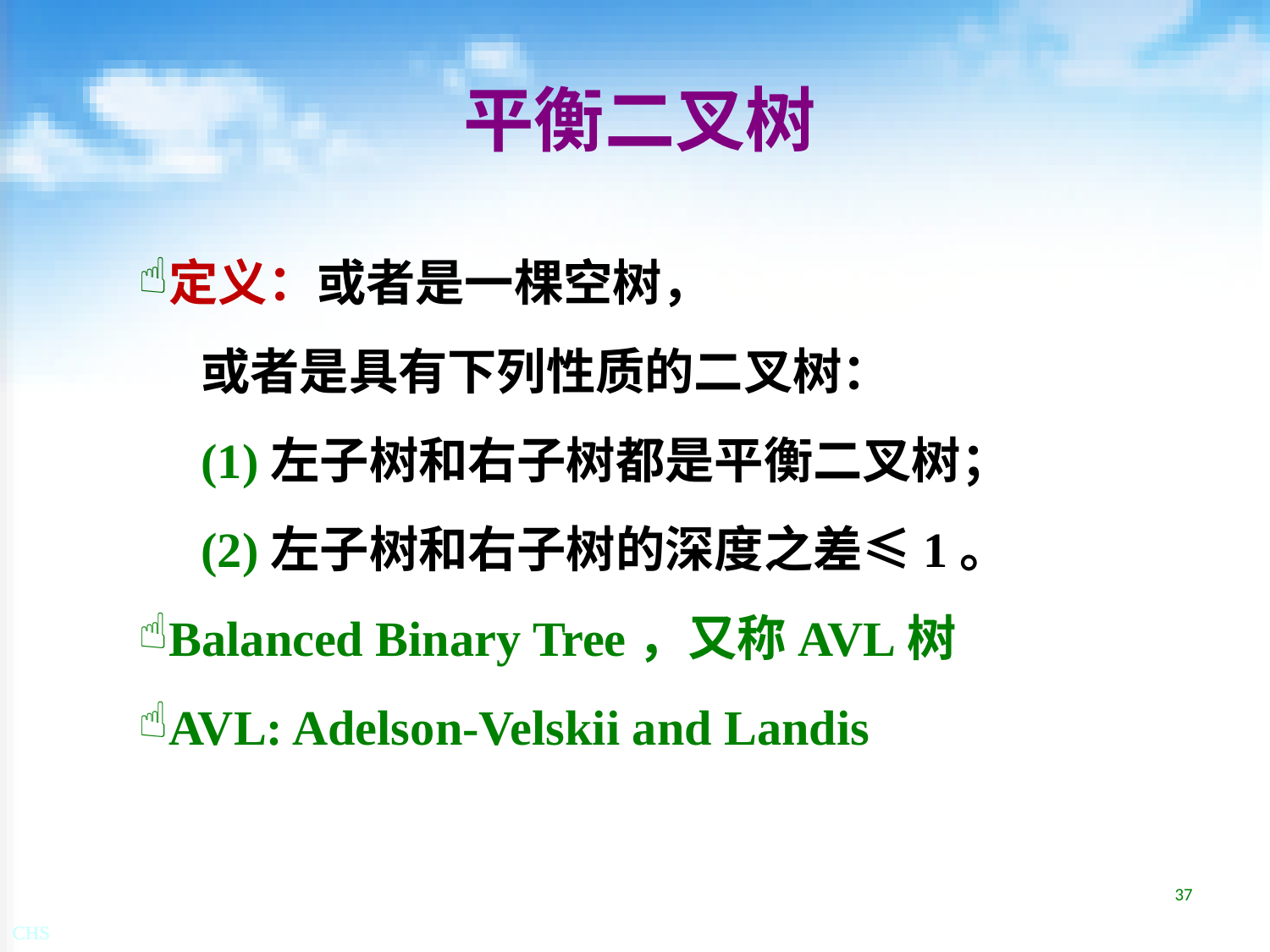

# 平衡二叉树
定义：或者是一棵空树，
或者是具有下列性质的二叉树：
(1)左子树和右子树都是平衡二叉树；
(2)左子树和右子树的深度之差≤1。
Balanced Binary Tree，又称AVL树
AVL: Adelson-Velskii and Landis
37